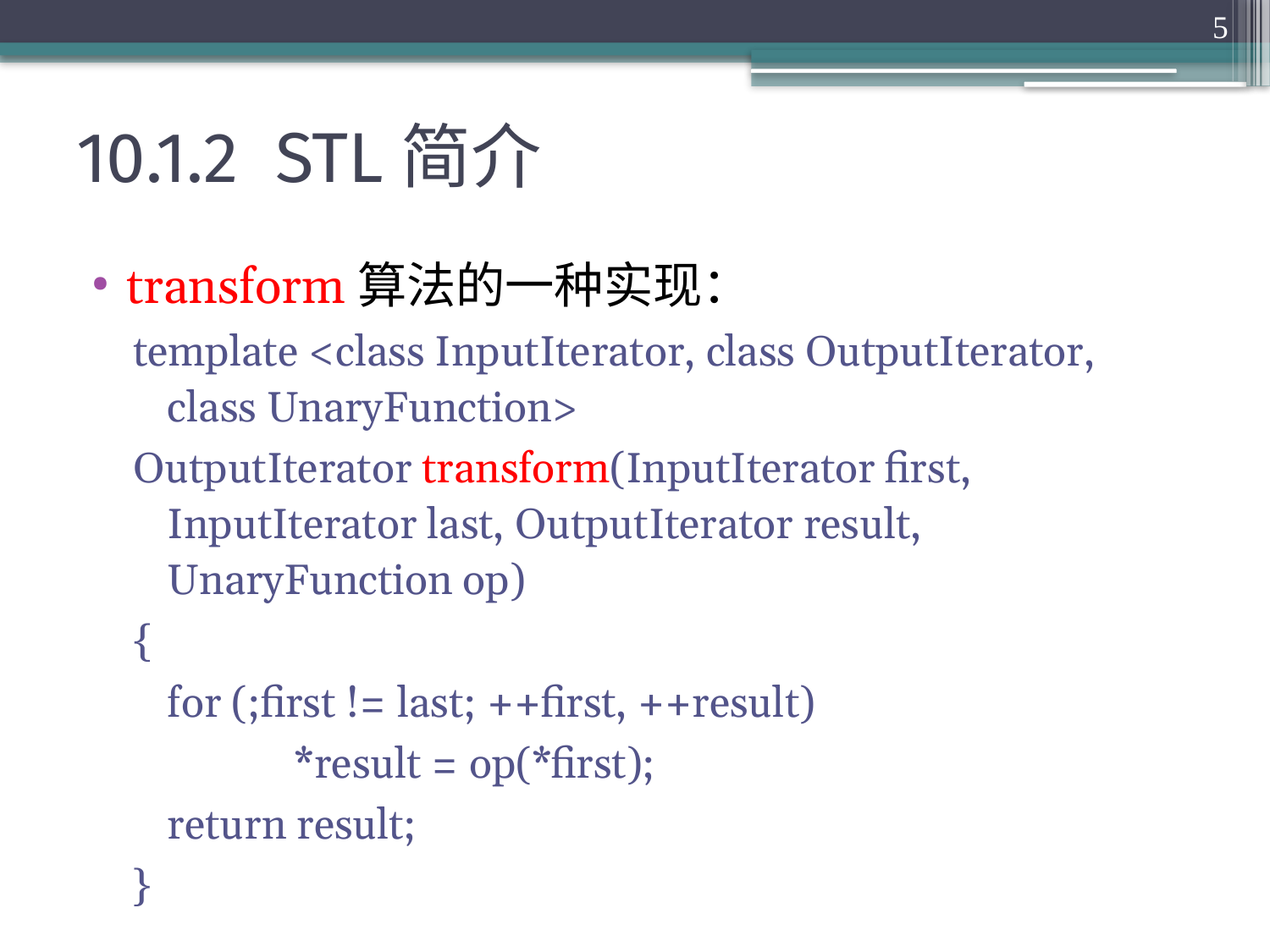

5
# 10.1.2  STL简介
transform算法的一种实现：
template <class InputIterator, class OutputIterator, class UnaryFunction>
OutputIterator transform(InputIterator first, InputIterator last, OutputIterator result, UnaryFunction op)
{
	for (;first != last; ++first, ++result)
		*result = op(*first);
	return result;
}